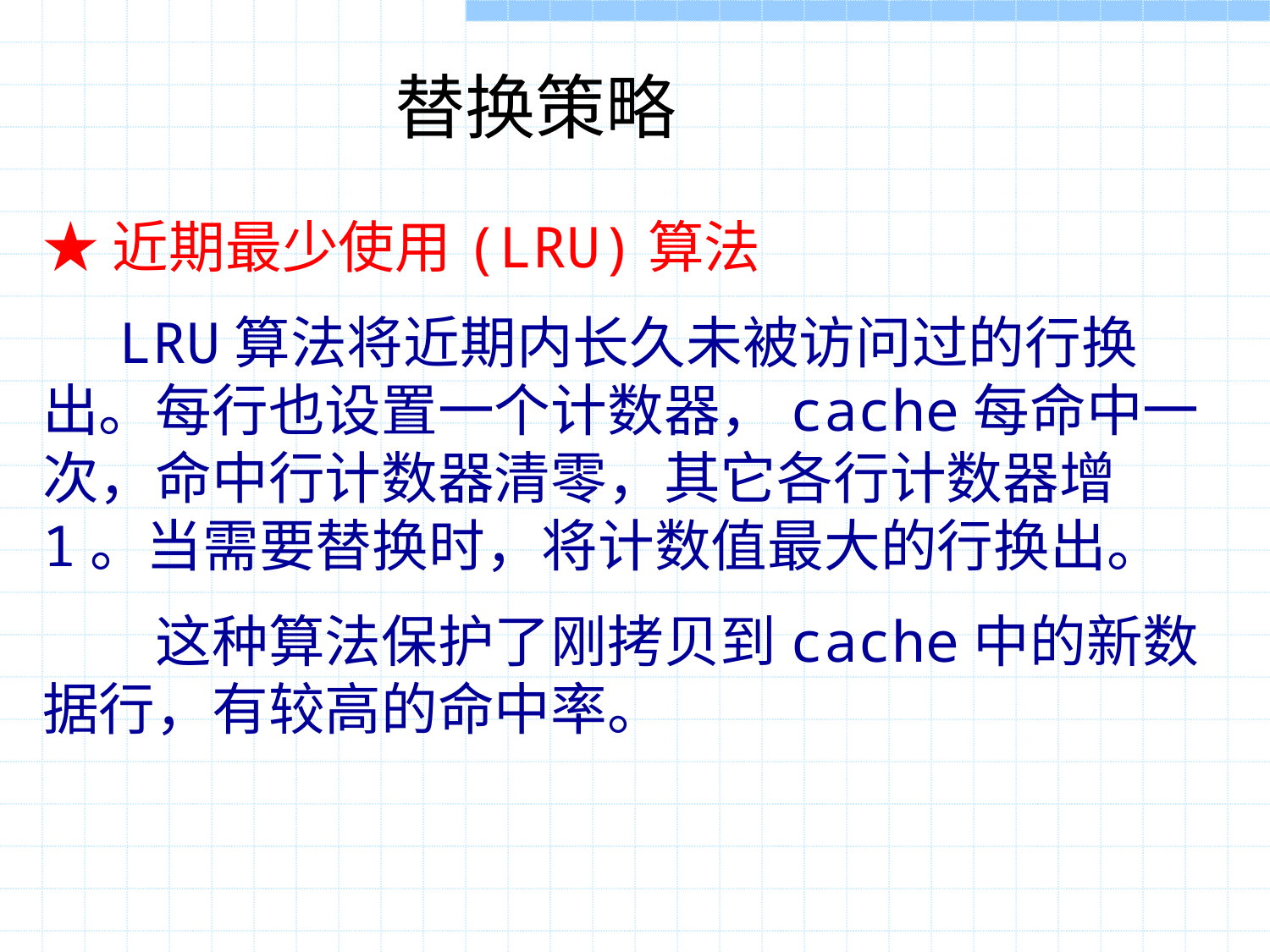

替换策略
★近期最少使用(LRU)算法
    LRU算法将近期内长久未被访问过的行换出。每行也设置一个计数器，cache每命中一次，命中行计数器清零，其它各行计数器增1。当需要替换时，将计数值最大的行换出。
　　这种算法保护了刚拷贝到cache中的新数据行，有较高的命中率。